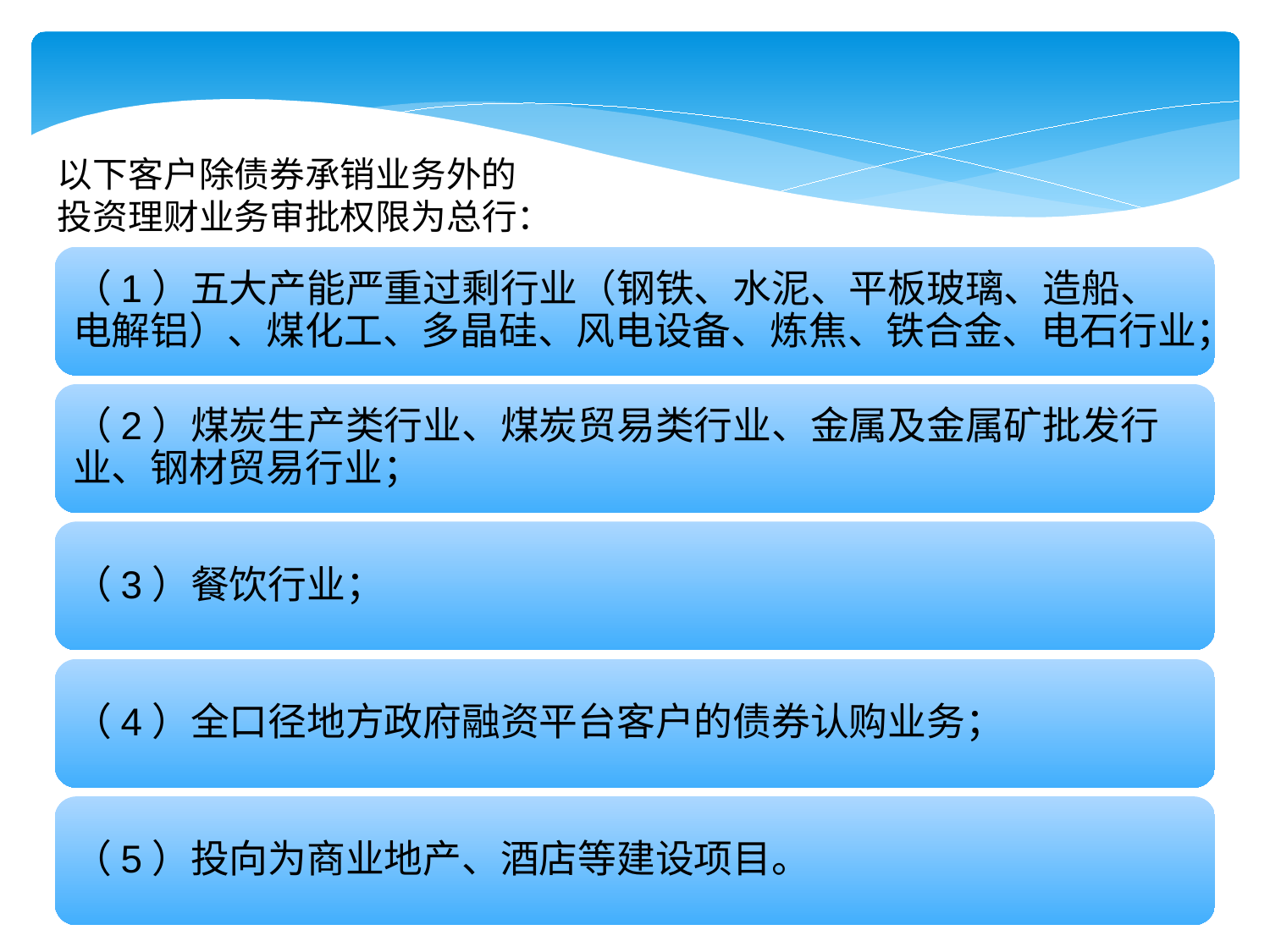

以下客户除债券承销业务外的投资理财业务审批权限为总行：
（1）五大产能严重过剩行业（钢铁、水泥、平板玻璃、造船、电解铝）、煤化工、多晶硅、风电设备、炼焦、铁合金、电石行业；
（2）煤炭生产类行业、煤炭贸易类行业、金属及金属矿批发行业、钢材贸易行业；
（3）餐饮行业；
（4）全口径地方政府融资平台客户的债券认购业务；
（5）投向为商业地产、酒店等建设项目。